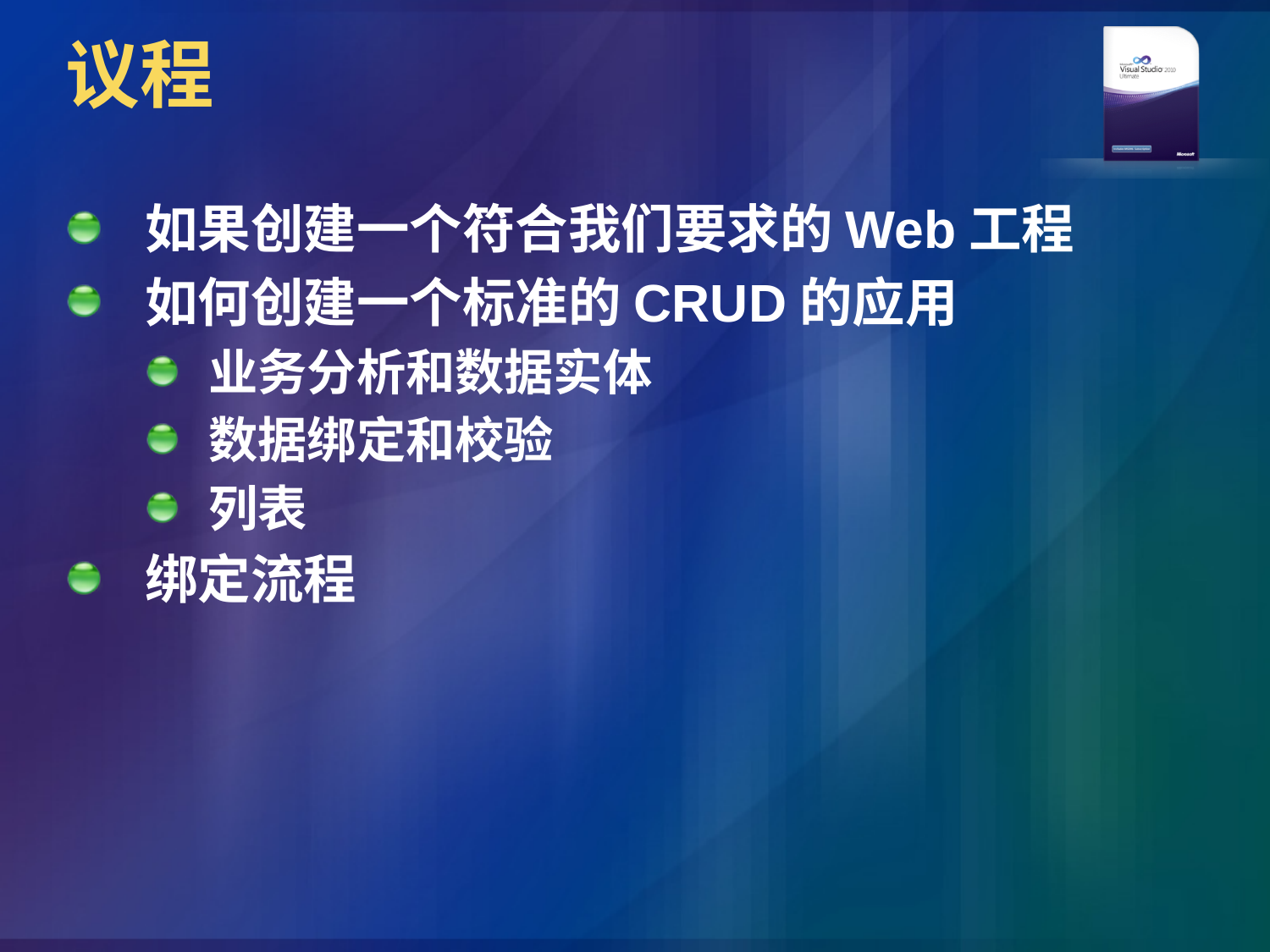

# 议程
如果创建一个符合我们要求的Web工程
如何创建一个标准的CRUD的应用
业务分析和数据实体
数据绑定和校验
列表
绑定流程